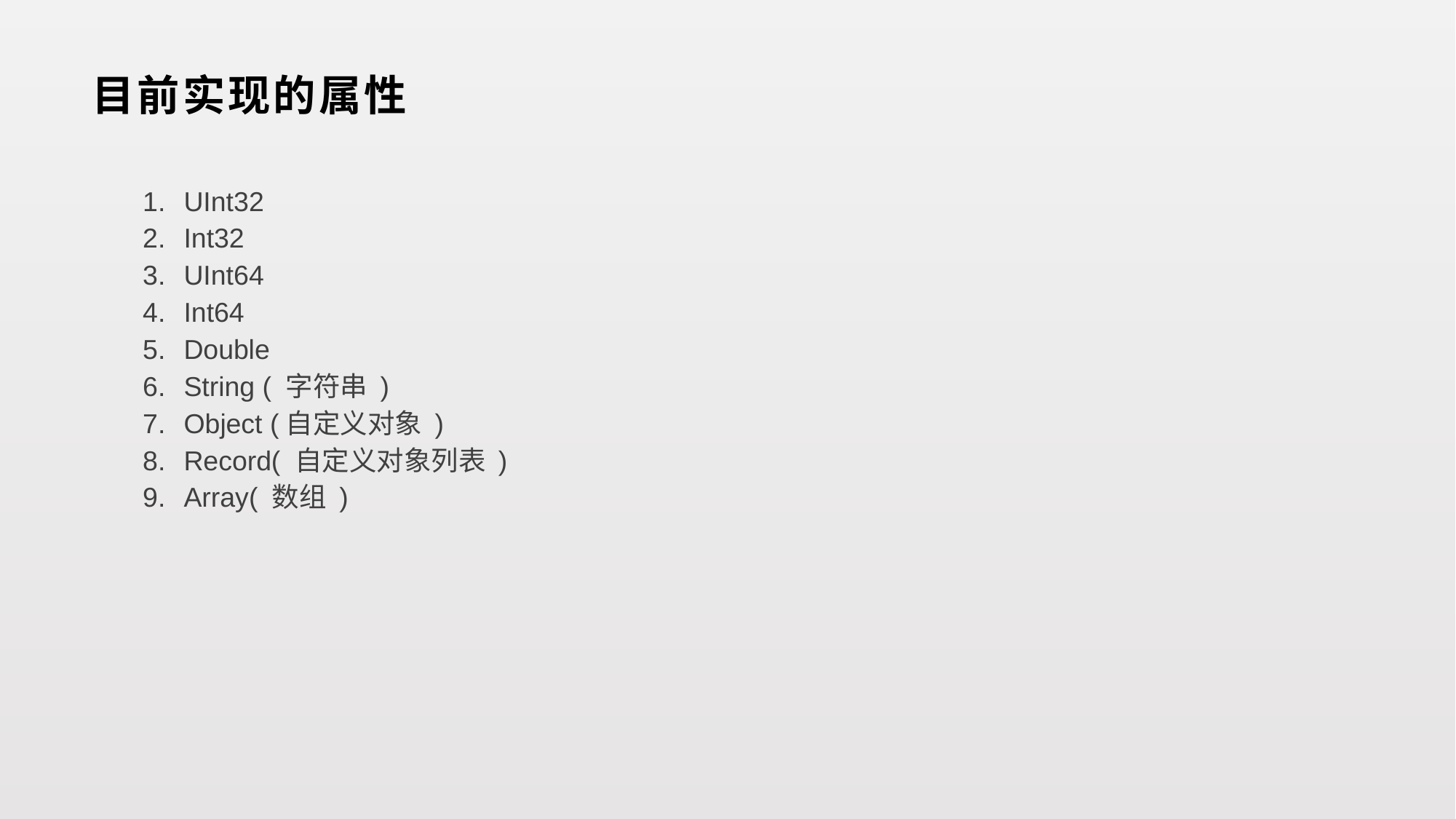

目前实现的属性
UInt32
Int32
UInt64
Int64
Double
String ( 字符串 )
Object (自定义对象 )
Record( 自定义对象列表 )
Array( 数组 )